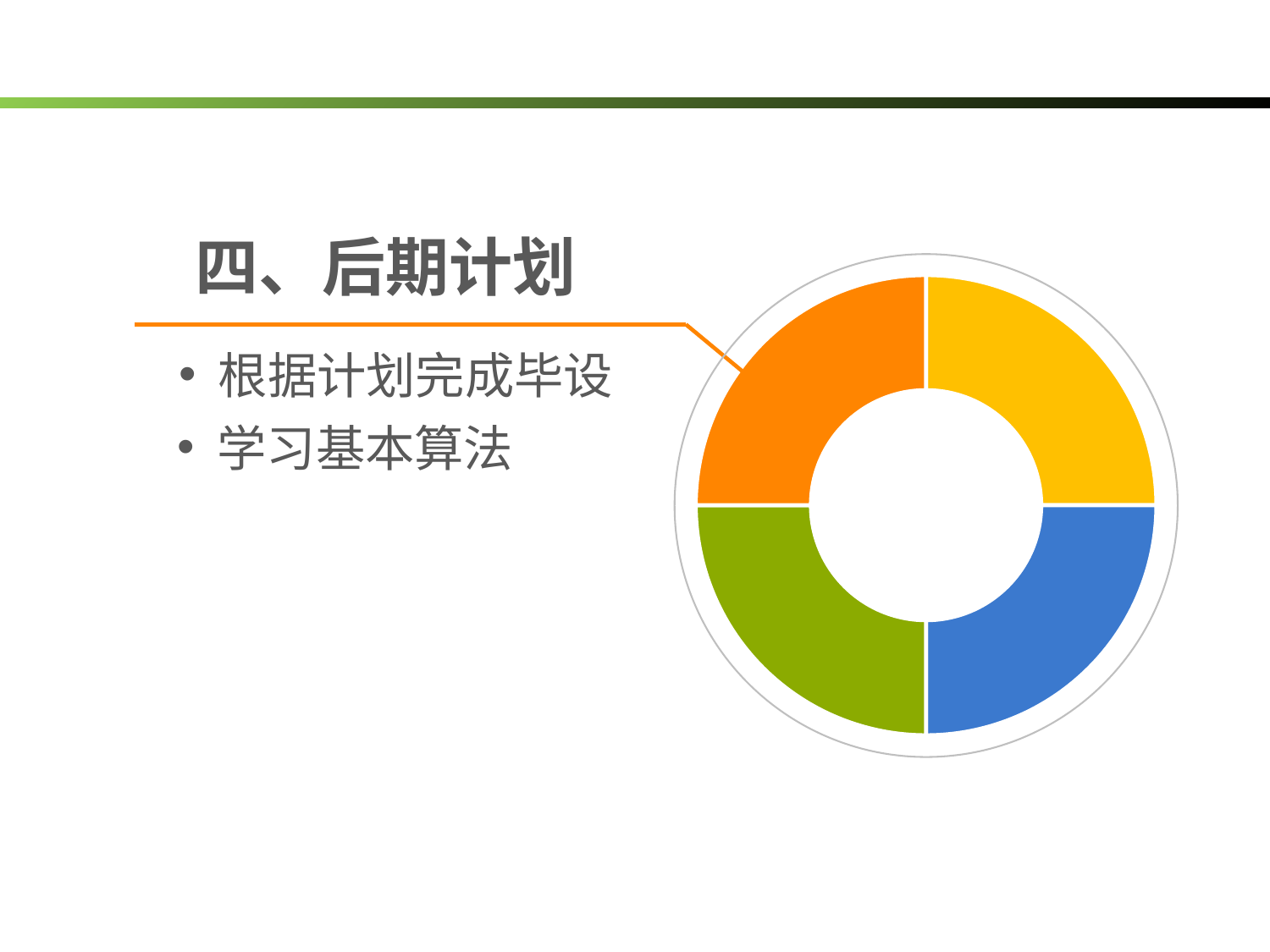

四、后期计划

### Chart

| Category | 列1 |
|---|---|
| 第一季度 | 5.0 |
| 第二季度 | 5.0 |
| 第三季度 | 5.0 |
| 第四季度 | 5.0 |
根据计划完成毕设
学习基本算法